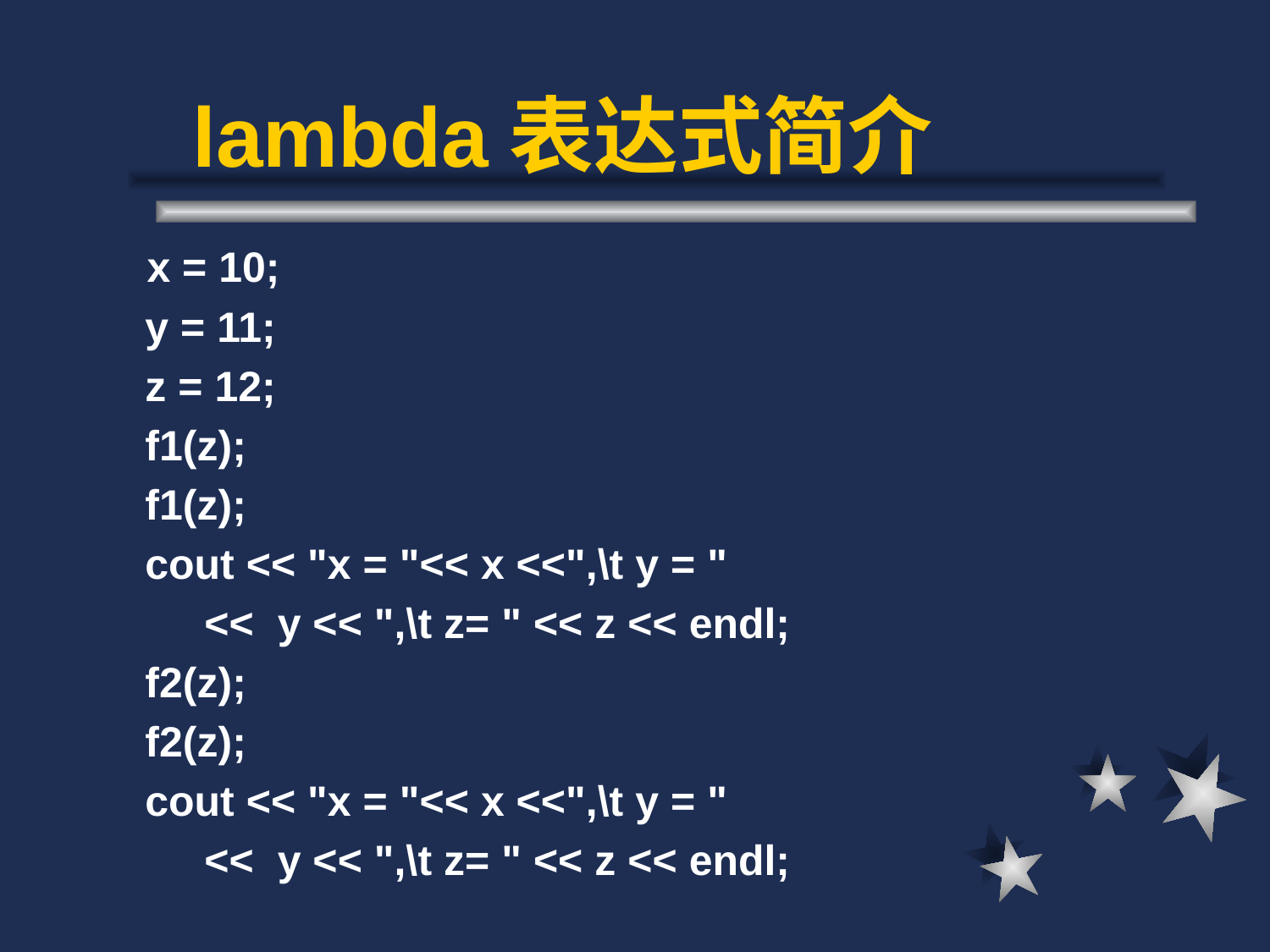

# lambda表达式简介
    x = 10;
    y = 11;
    z = 12;
    f1(z);
    f1(z);
    cout << "x = "<< x <<",\t y = "
         <<  y << ",\t z= " << z << endl;
    f2(z);
    f2(z);
    cout << "x = "<< x <<",\t y = "
         <<  y << ",\t z= " << z << endl;